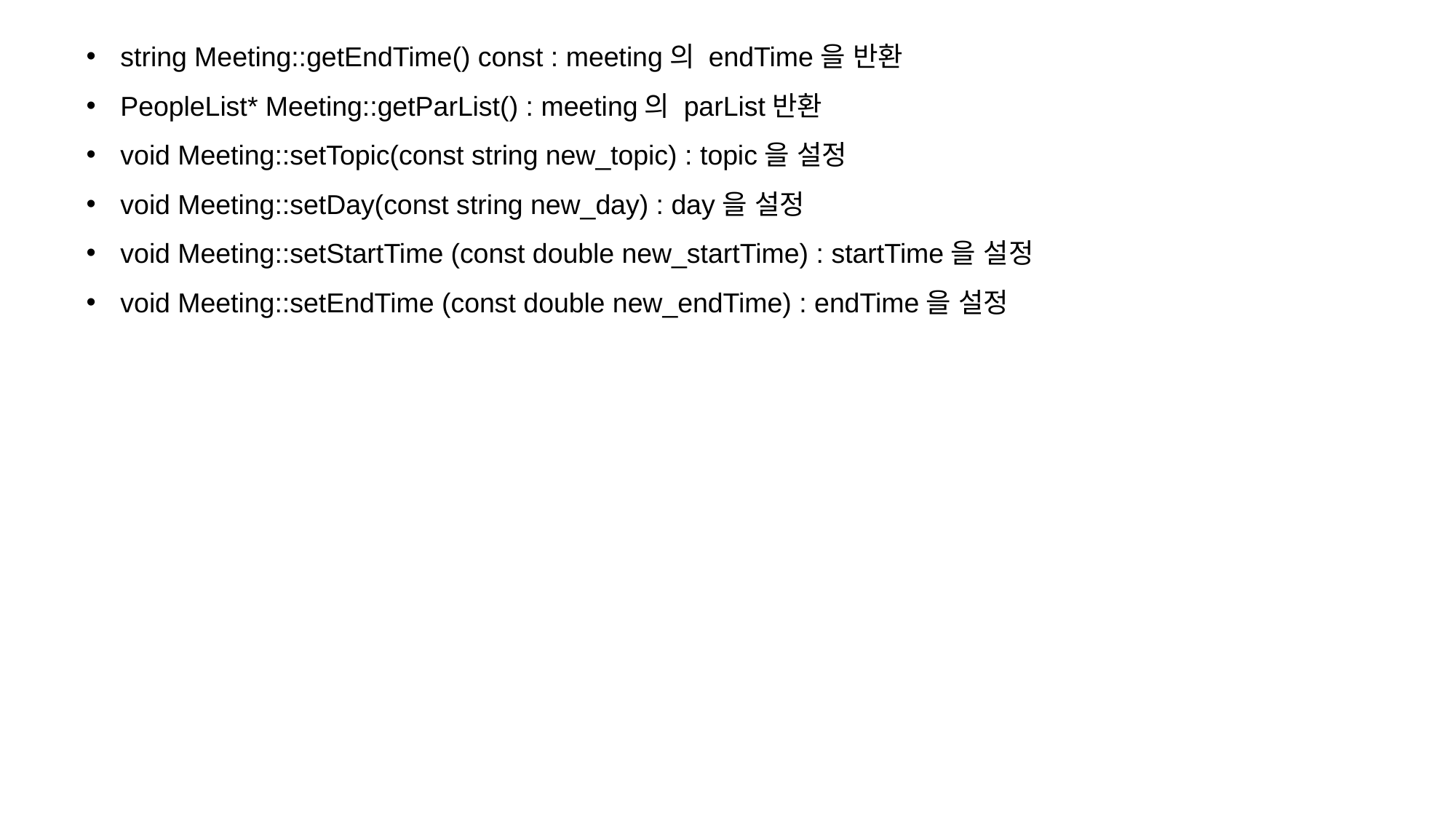

string Meeting::getEndTime() const : meeting의 endTime을 반환
PeopleList* Meeting::getParList() : meeting의 parList반환
void Meeting::setTopic(const string new_topic) : topic을 설정
void Meeting::setDay(const string new_day) : day을 설정
void Meeting::setStartTime (const double new_startTime) : startTime을 설정
void Meeting::setEndTime (const double new_endTime) : endTime을 설정